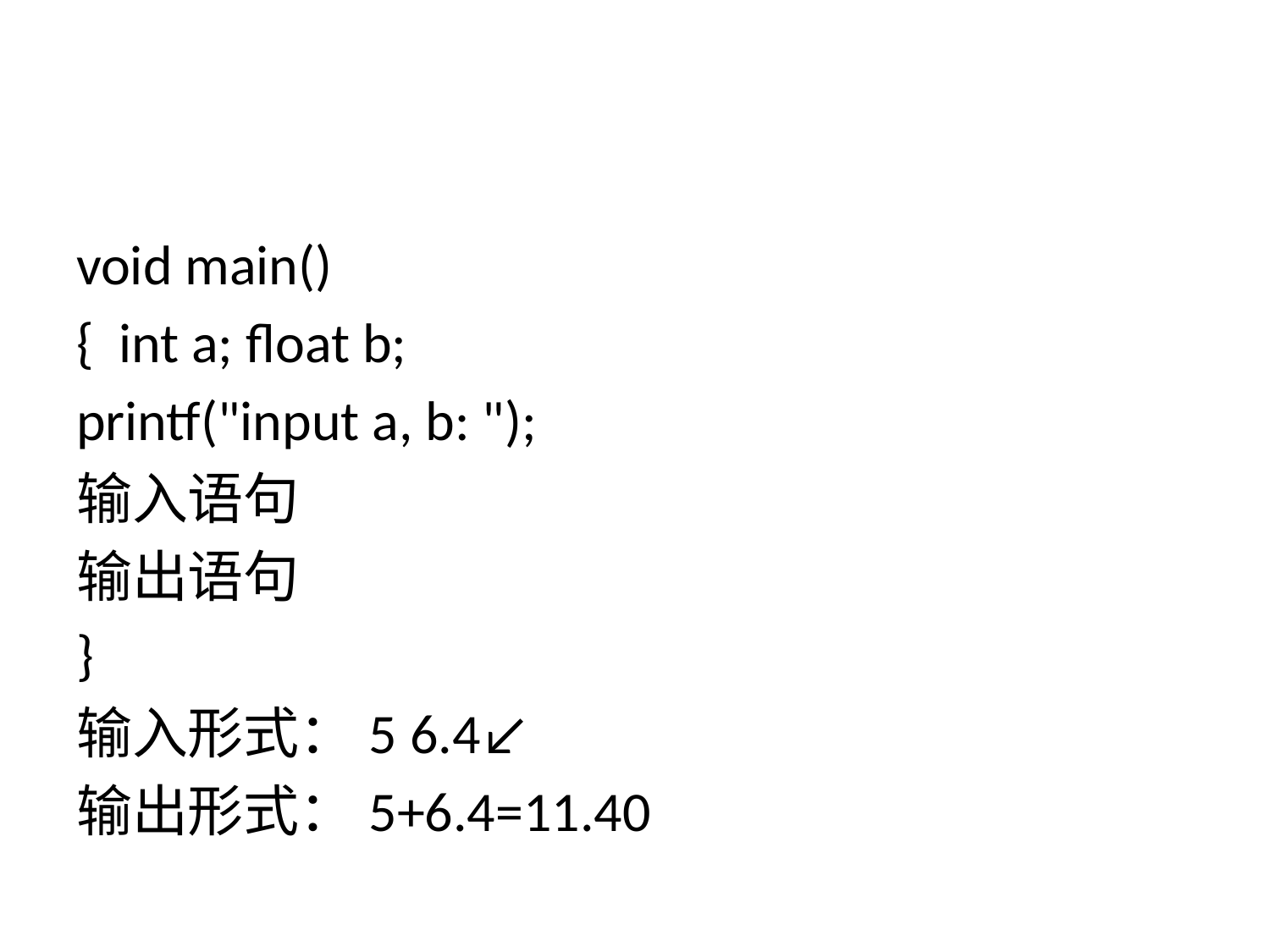

#
void main()
{  int a; float b;
printf("input a, b: ");
输入语句
输出语句
}
输入形式：5 6.4↙
输出形式：5+6.4=11.40